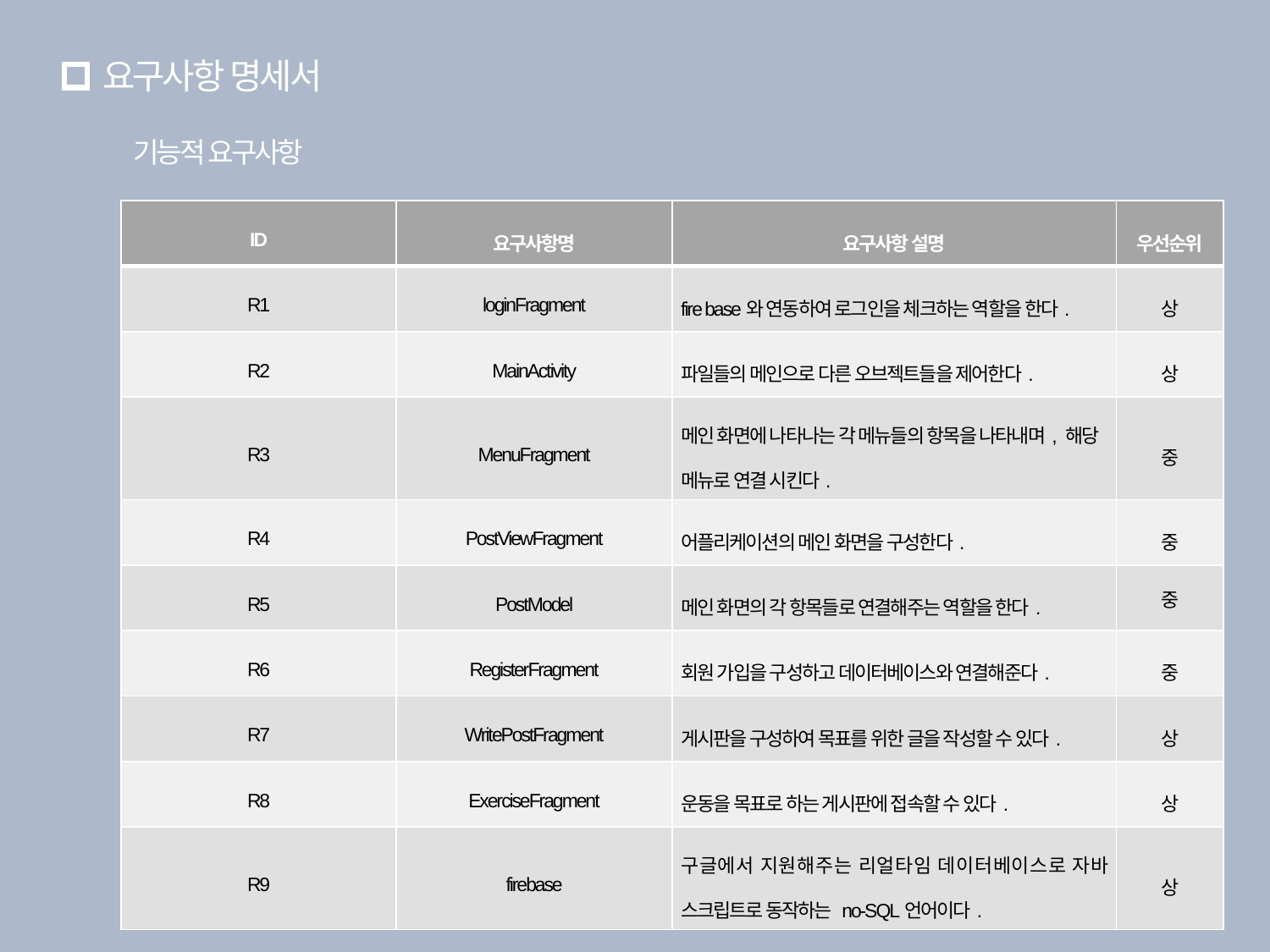

# 요구사항 명세서
기능적 요구사항
| ID | 요구사항명 | 요구사항 설명 | 우선순위 |
| --- | --- | --- | --- |
| R1 | loginFragment | fire base와 연동하여 로그인을 체크하는 역할을 한다. | 상 |
| R2 | MainActivity | 파일들의 메인으로 다른 오브젝트들을 제어한다. | 상 |
| R3 | MenuFragment | 메인 화면에 나타나는 각 메뉴들의 항목을 나타내며, 해당 메뉴로 연결 시킨다. | 중 |
| R4 | PostViewFragment | 어플리케이션의 메인 화면을 구성한다. | 중 |
| R5 | PostModel | 메인 화면의 각 항목들로 연결해주는 역할을 한다. | 중 |
| R6 | RegisterFragment | 회원 가입을 구성하고 데이터베이스와 연결해준다. | 중 |
| R7 | WritePostFragment | 게시판을 구성하여 목표를 위한 글을 작성할 수 있다. | 상 |
| R8 | ExerciseFragment | 운동을 목표로 하는 게시판에 접속할 수 있다. | 상 |
| R9 | firebase | 구글에서 지원해주는 리얼타임 데이터베이스로 자바 스크립트로 동작하는 no-SQL언어이다. | 상 |